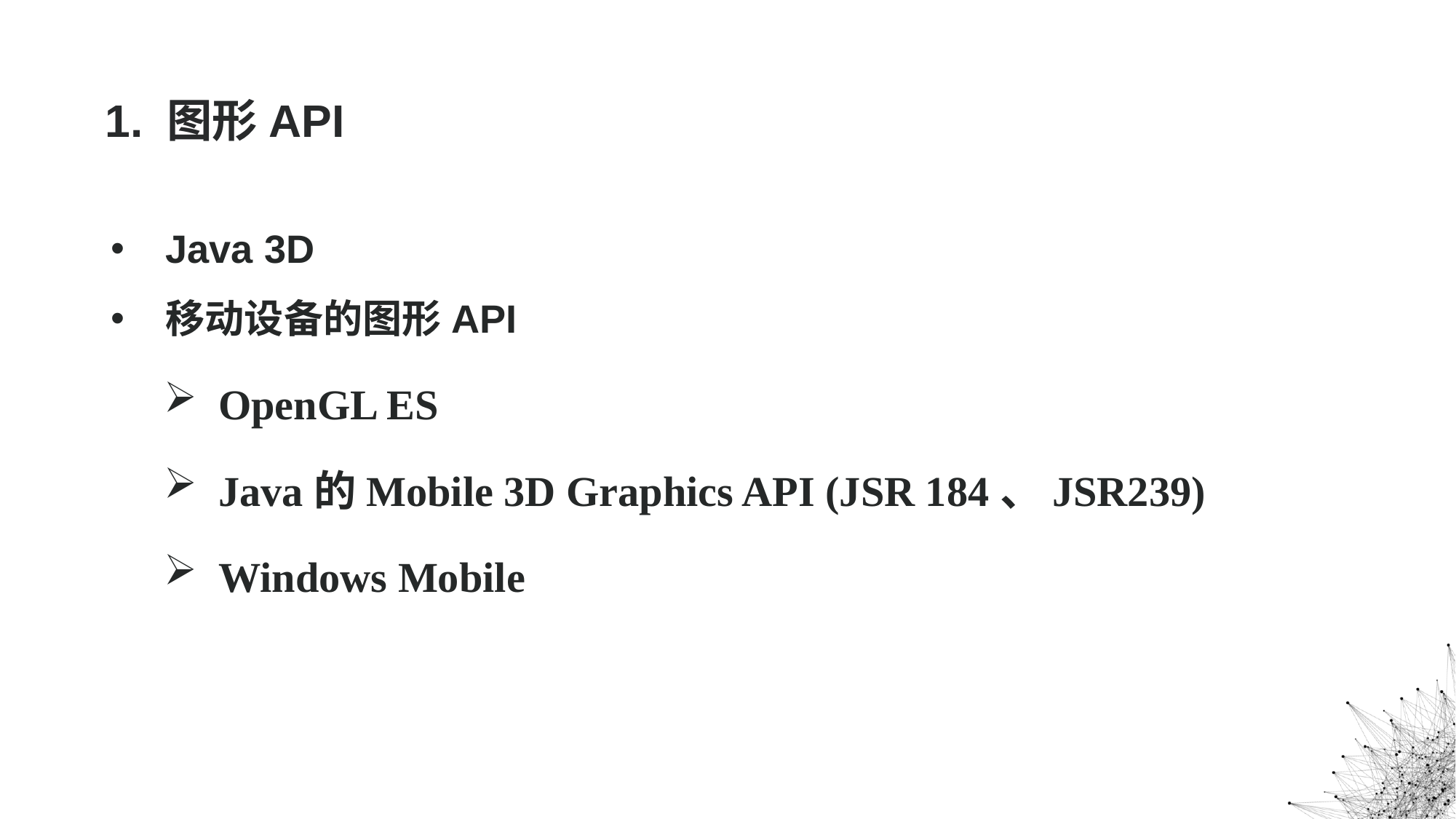

# 1. 图形API
Java 3D
移动设备的图形API
OpenGL ES
Java的Mobile 3D Graphics API (JSR 184、JSR239)
Windows Mobile